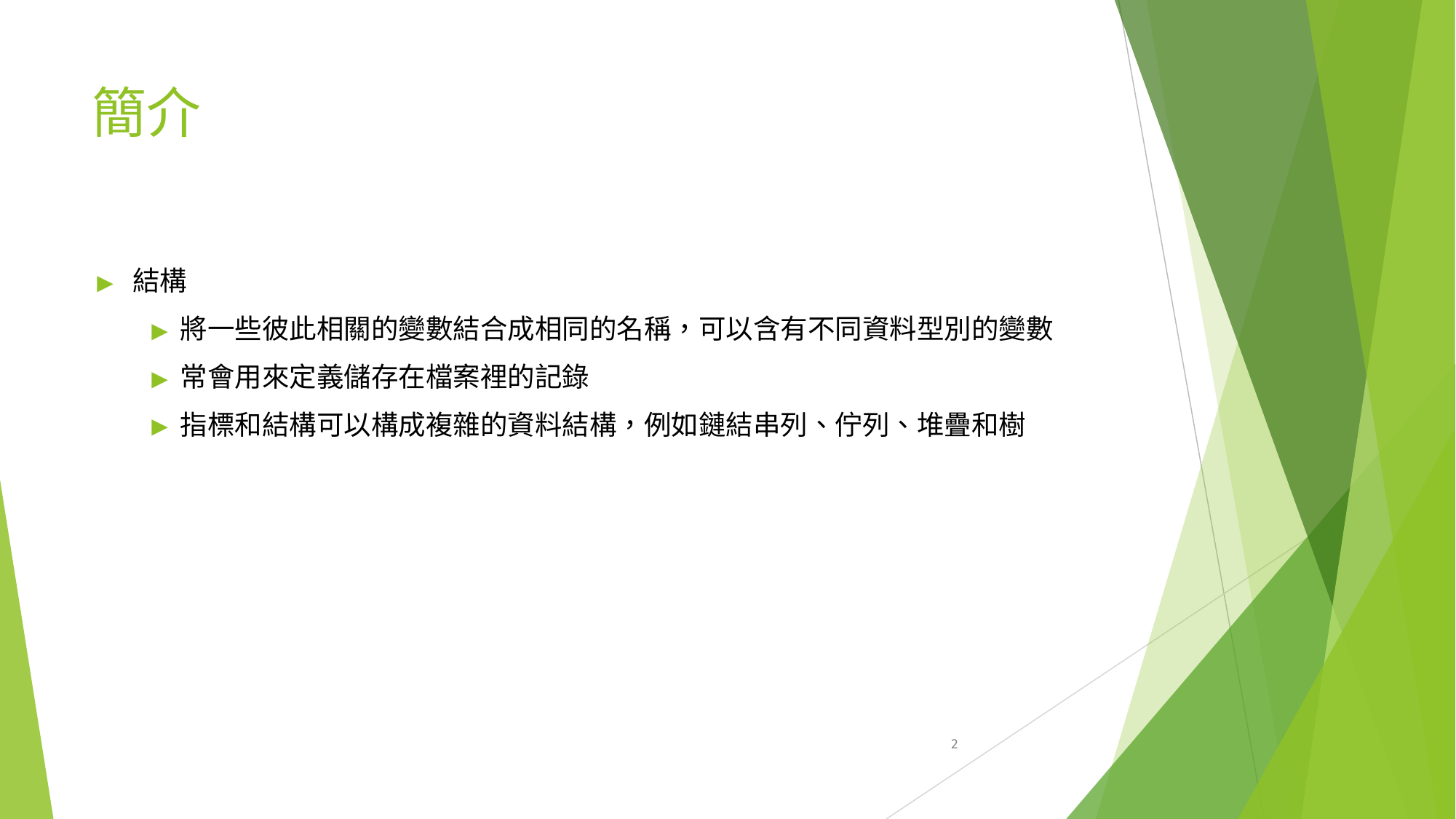

# 簡介
結構
將一些彼此相關的變數結合成相同的名稱，可以含有不同資料型別的變數
常會用來定義儲存在檔案裡的記錄
指標和結構可以構成複雜的資料結構，例如鏈結串列、佇列、堆疊和樹
2